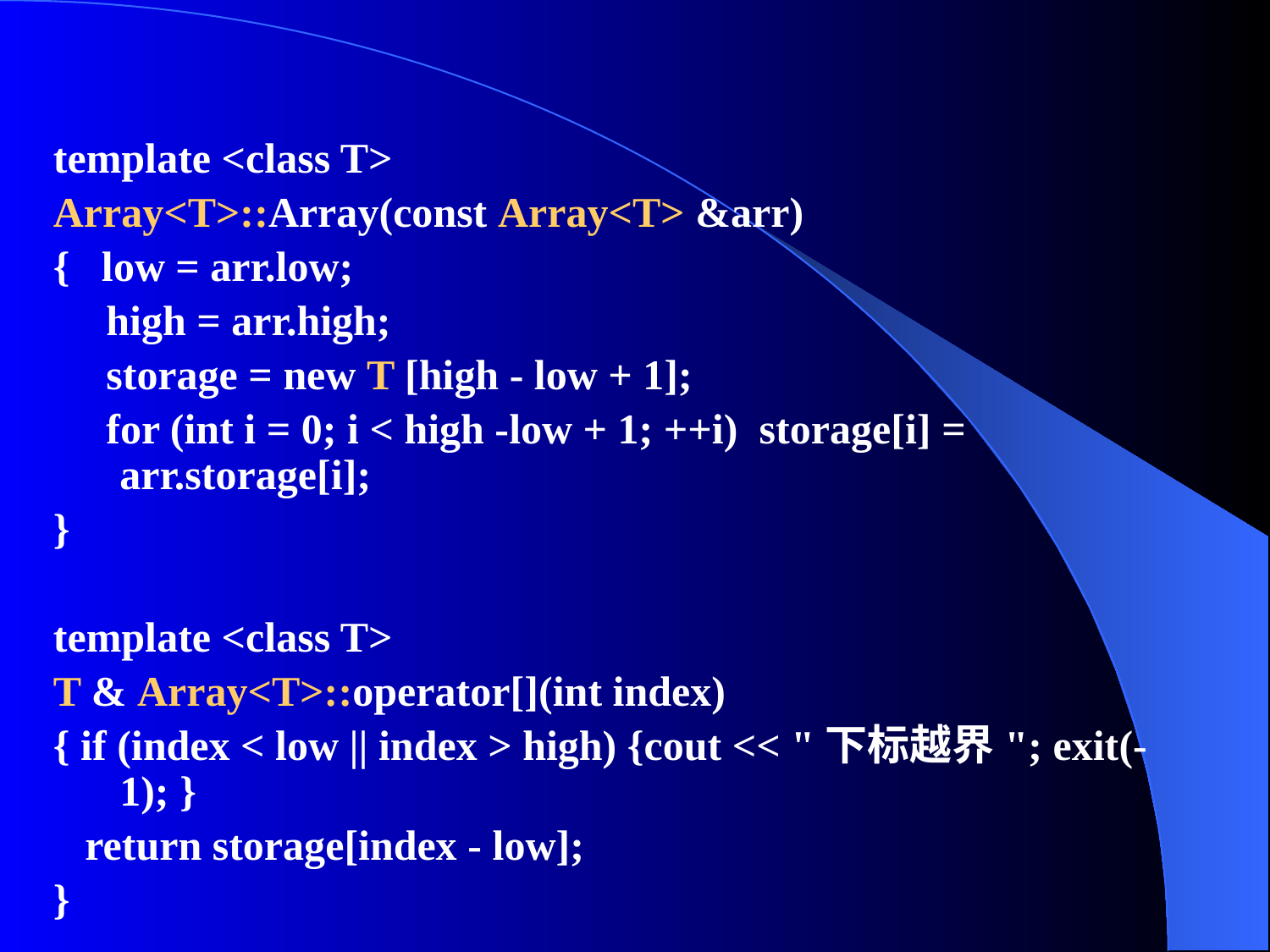

template <class T>
Array<T>::Array(const Array<T> &arr)
{   low = arr.low;
     high = arr.high;
     storage = new T [high - low + 1];
     for (int i = 0; i < high -low + 1; ++i)  storage[i] = arr.storage[i];
}

template <class T>
T & Array<T>::operator[](int index)
{ if (index < low || index > high) {cout << "下标越界"; exit(-1); }
   return storage[index - low];
}